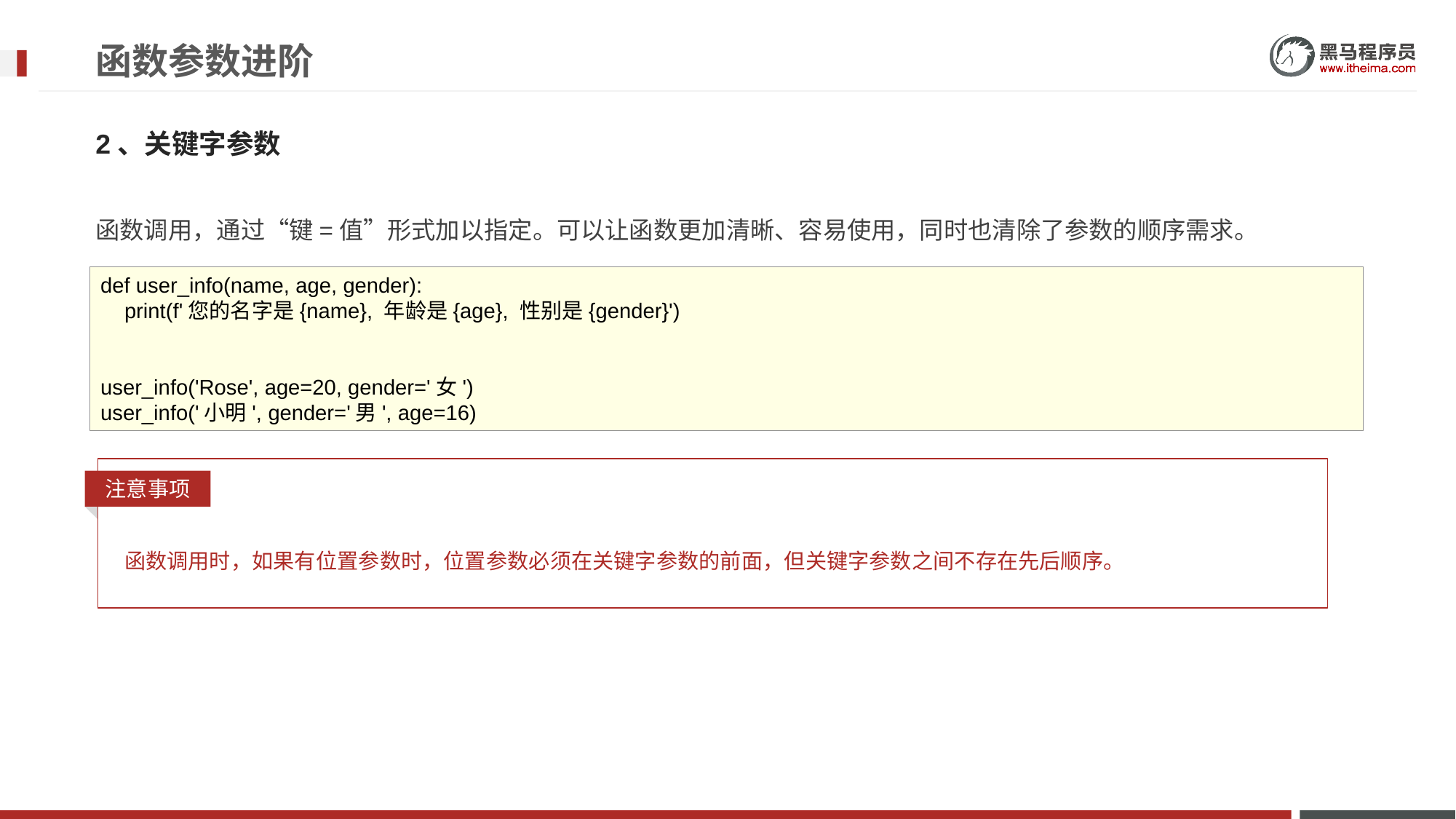

# 函数参数进阶
2、关键字参数
函数调用，通过“键=值”形式加以指定。可以让函数更加清晰、容易使用，同时也清除了参数的顺序需求。
def user_info(name, age, gender):
    print(f'您的名字是{name}, 年龄是{age}, 性别是{gender}')

user_info('Rose', age=20, gender='女')
user_info('小明', gender='男', age=16)

注意事项

函数调用时，如果有位置参数时，位置参数必须在关键字参数的前面，但关键字参数之间不存在先后顺序。